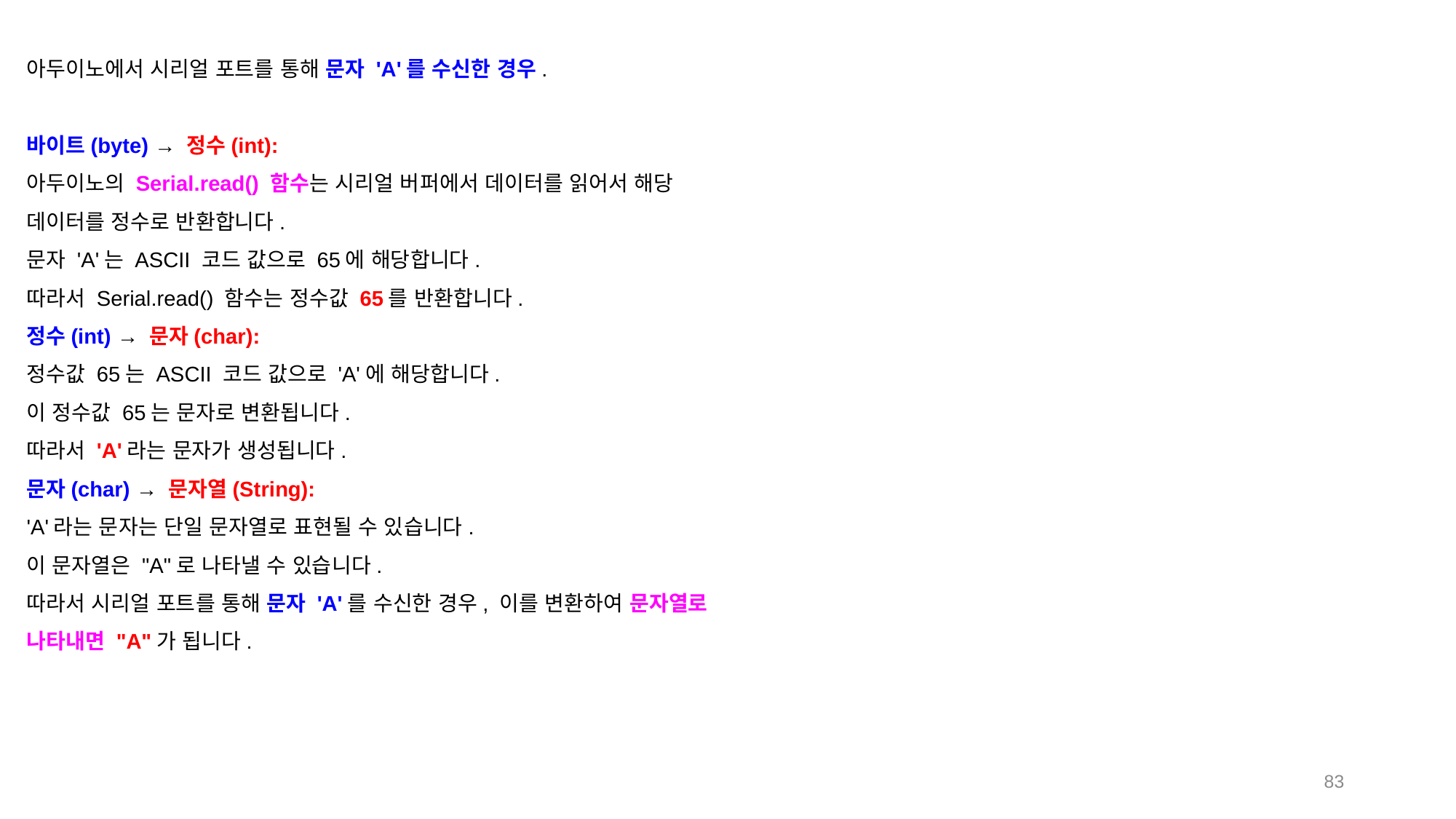

아두이노에서 시리얼 포트를 통해 문자 'A'를 수신한 경우.

바이트(byte) → 정수(int):
아두이노의 Serial.read() 함수는 시리얼 버퍼에서 데이터를 읽어서 해당 데이터를 정수로 반환합니다.
문자 'A'는 ASCII 코드 값으로 65에 해당합니다.
따라서 Serial.read() 함수는 정수값 65를 반환합니다.
정수(int) → 문자(char):
정수값 65는 ASCII 코드 값으로 'A'에 해당합니다.
이 정수값 65는 문자로 변환됩니다.
따라서 'A'라는 문자가 생성됩니다.
문자(char) → 문자열(String):
'A'라는 문자는 단일 문자열로 표현될 수 있습니다.
이 문자열은 "A"로 나타낼 수 있습니다.
따라서 시리얼 포트를 통해 문자 'A'를 수신한 경우, 이를 변환하여 문자열로 나타내면 "A"가 됩니다.
83